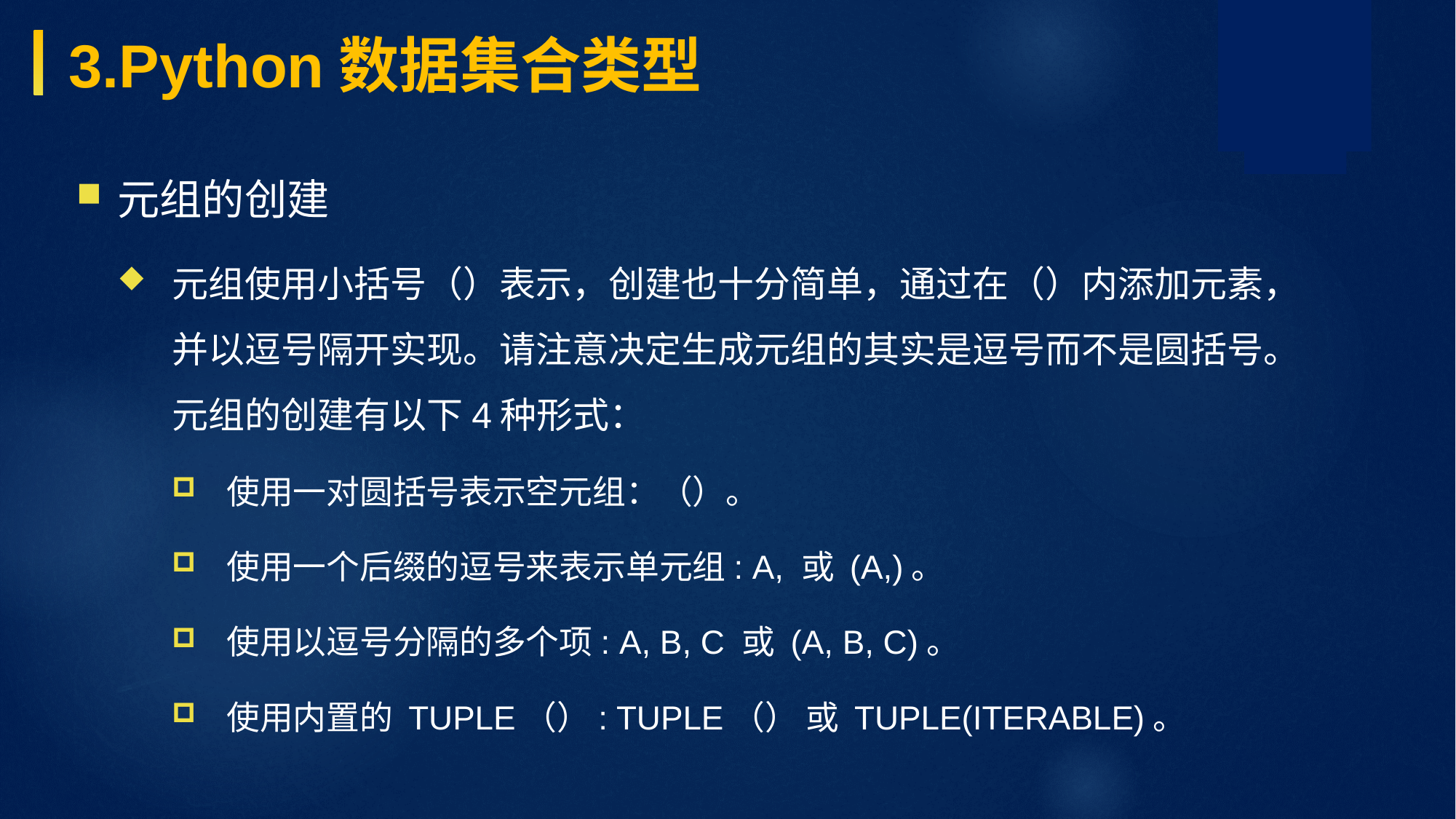

3.Python数据集合类型
元组的创建
元组使用小括号（）表示，创建也十分简单，通过在（）内添加元素，并以逗号隔开实现。请注意决定生成元组的其实是逗号而不是圆括号。元组的创建有以下4种形式：
使用一对圆括号表示空元组：（）。
使用一个后缀的逗号来表示单元组: a, 或 (a,)。
使用以逗号分隔的多个项: a, b, c 或 (a, b, c)。
使用内置的 tuple（）: tuple（） 或 tuple(iterable)。